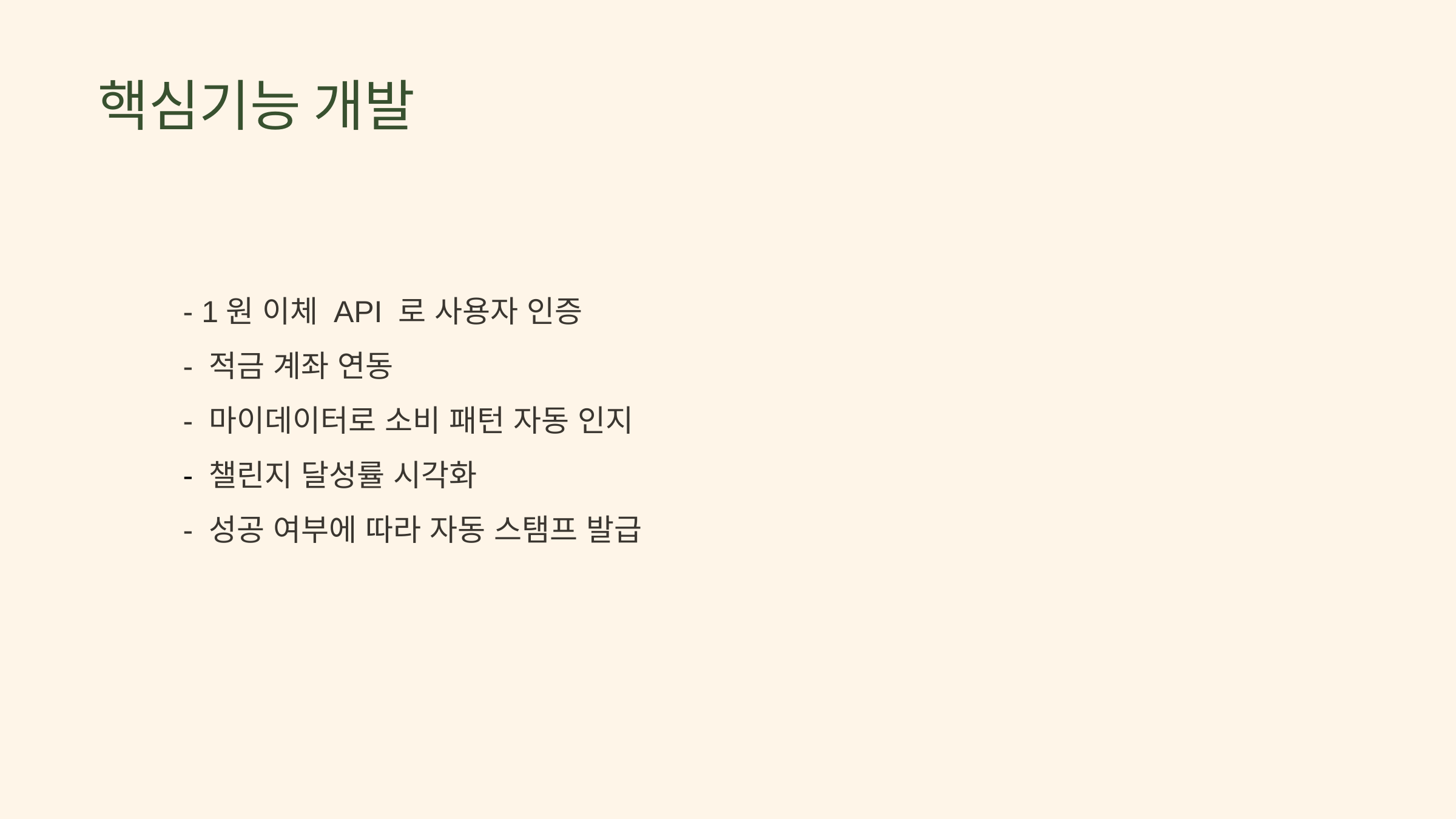

핵심기능 개발
- 1원 이체 API 로 사용자 인증
- 적금 계좌 연동
- 마이데이터로 소비 패턴 자동 인지
- 챌린지 달성률 시각화
- 성공 여부에 따라 자동 스탬프 발급